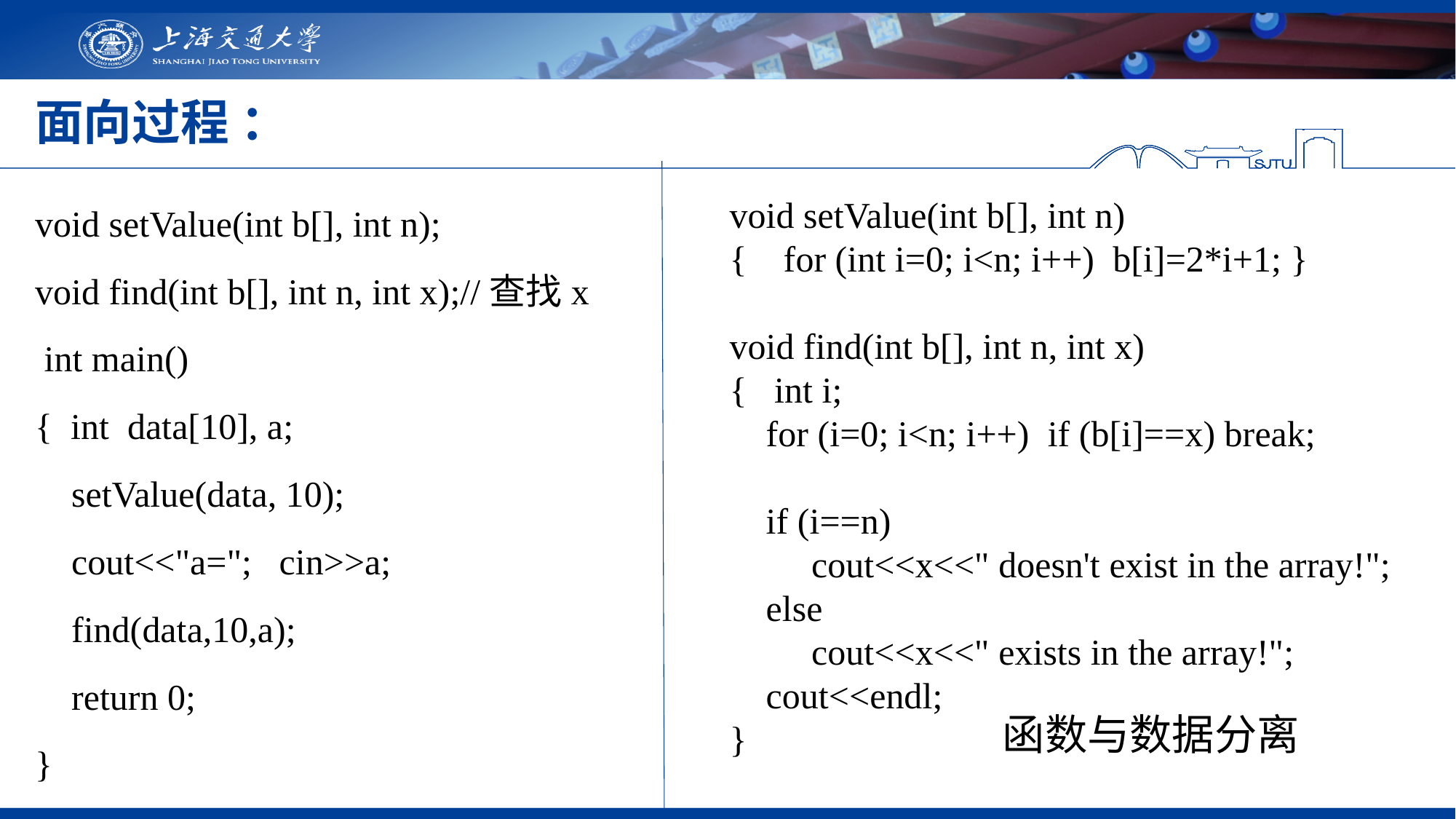

# 面向过程 ：
void setValue(int b[], int n);
void find(int b[], int n, int x);//查找x
 int main()
{  int  data[10], a;
    setValue(data, 10);
    cout<<"a=";   cin>>a;
    find(data,10,a);
    return 0;
}
void setValue(int b[], int n)
{    for (int i=0; i<n; i++)  b[i]=2*i+1; }

void find(int b[], int n, int x)
{   int i;
    for (i=0; i<n; i++)  if (b[i]==x) break;

    if (i==n)
         cout<<x<<" doesn't exist in the array!";
    else
         cout<<x<<" exists in the array!";
    cout<<endl;
}
函数与数据分离